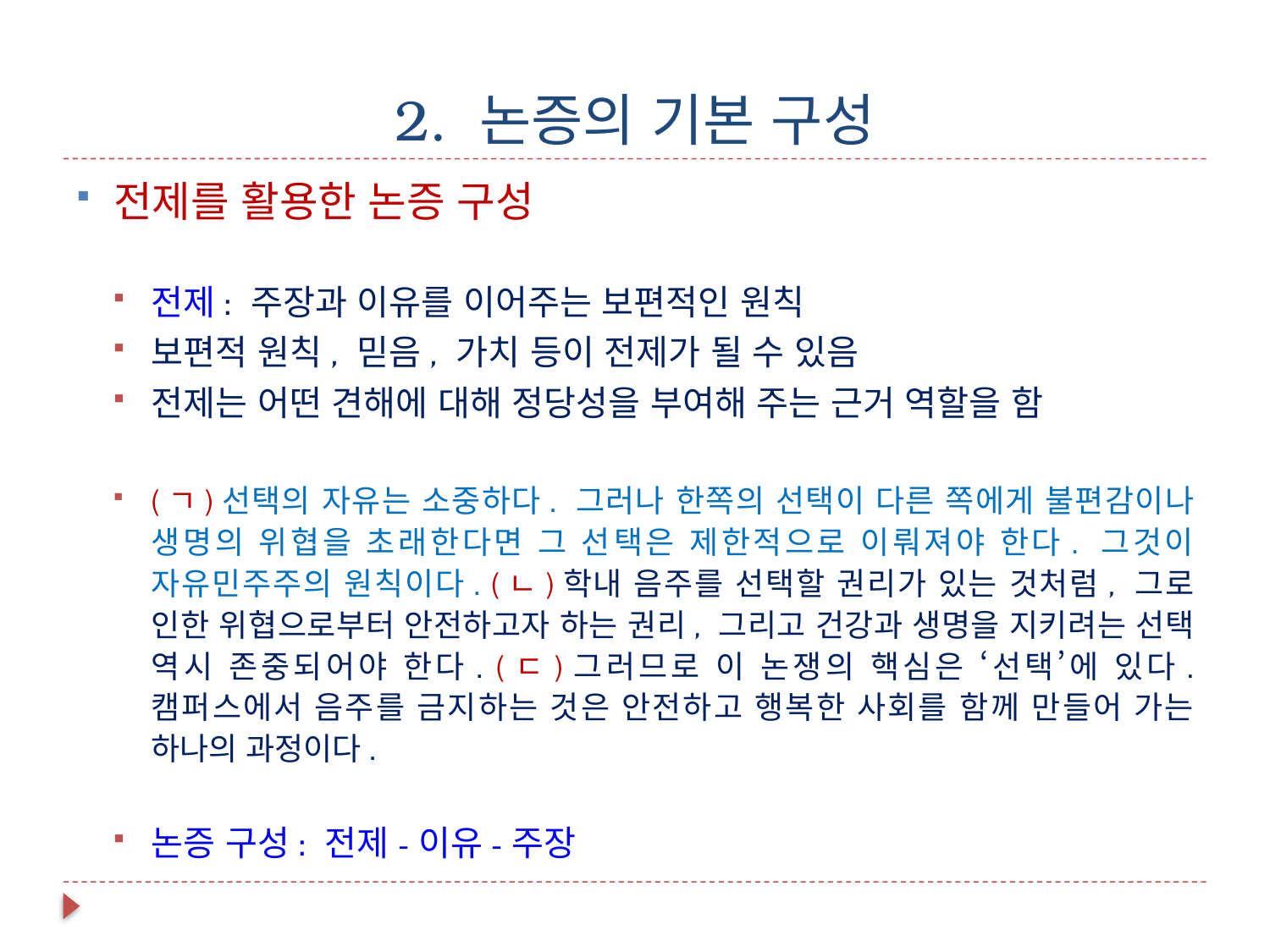

# 2. 논증의 기본 구성
전제를 활용한 논증 구성

전제: 주장과 이유를 이어주는 보편적인 원칙
보편적 원칙, 믿음, 가치 등이 전제가 될 수 있음
전제는 어떤 견해에 대해 정당성을 부여해 주는 근거 역할을 함

(ㄱ)선택의 자유는 소중하다. 그러나 한쪽의 선택이 다른 쪽에게 불편감이나 생명의 위협을 초래한다면 그 선택은 제한적으로 이뤄져야 한다. 그것이 자유민주주의 원칙이다. (ㄴ)학내 음주를 선택할 권리가 있는 것처럼, 그로 인한 위협으로부터 안전하고자 하는 권리, 그리고 건강과 생명을 지키려는 선택 역시 존중되어야 한다. (ㄷ)그러므로 이 논쟁의 핵심은 ‘선택’에 있다. 캠퍼스에서 음주를 금지하는 것은 안전하고 행복한 사회를 함께 만들어 가는 하나의 과정이다.

논증 구성: 전제-이유-주장